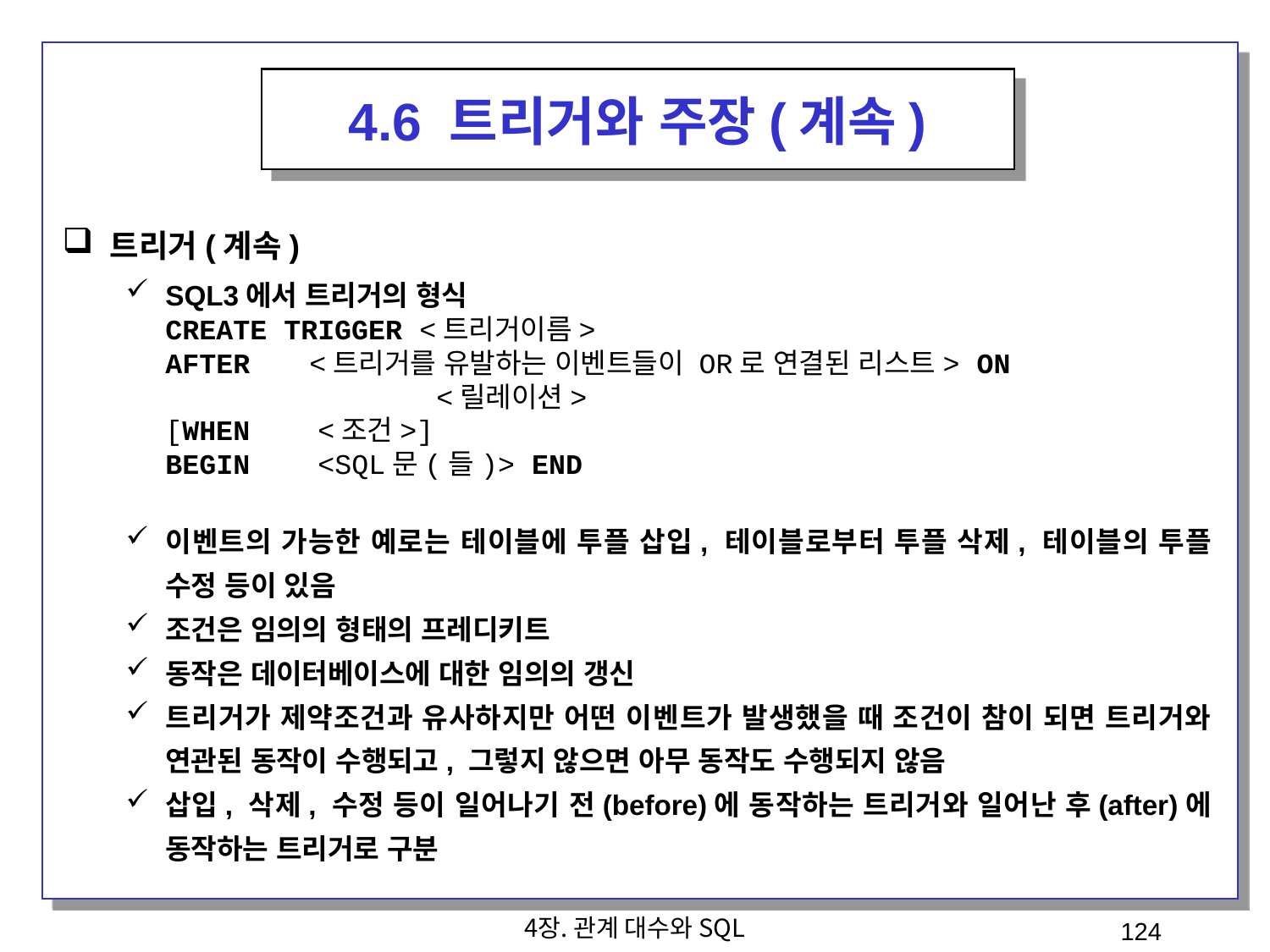

4.6 트리거와 주장(계속)
트리거(계속)
SQL3에서 트리거의 형식
	CREATE TRIGGER <트리거이름>
	AFTER	 <트리거를 유발하는 이벤트들이 OR로 연결된 리스트> ON
			 <릴레이션>
	[WHEN    <조건>]
	BEGIN    <SQL문(들)> END

이벤트의 가능한 예로는 테이블에 투플 삽입, 테이블로부터 투플 삭제, 테이블의 투플 수정 등이 있음
조건은 임의의 형태의 프레디키트
동작은 데이터베이스에 대한 임의의 갱신
트리거가 제약조건과 유사하지만 어떤 이벤트가 발생했을 때 조건이 참이 되면 트리거와 연관된 동작이 수행되고, 그렇지 않으면 아무 동작도 수행되지 않음
삽입, 삭제, 수정 등이 일어나기 전(before)에 동작하는 트리거와 일어난 후(after)에 동작하는 트리거로 구분

4장. 관계 대수와 SQL
124